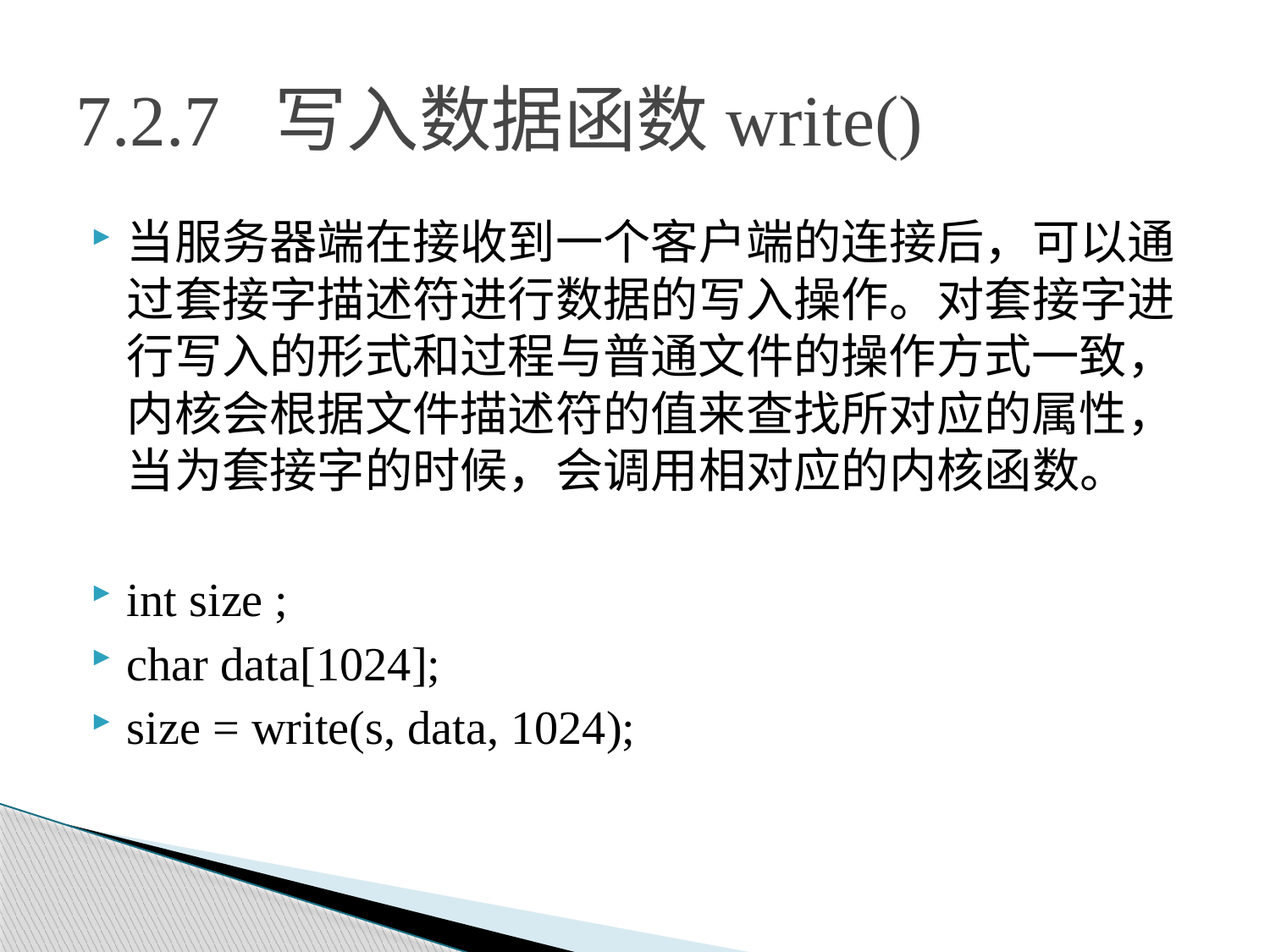

# 7.2.7  写入数据函数write()
当服务器端在接收到一个客户端的连接后，可以通过套接字描述符进行数据的写入操作。对套接字进行写入的形式和过程与普通文件的操作方式一致，内核会根据文件描述符的值来查找所对应的属性，当为套接字的时候，会调用相对应的内核函数。

int size ;
char data[1024];
size = write(s, data, 1024);